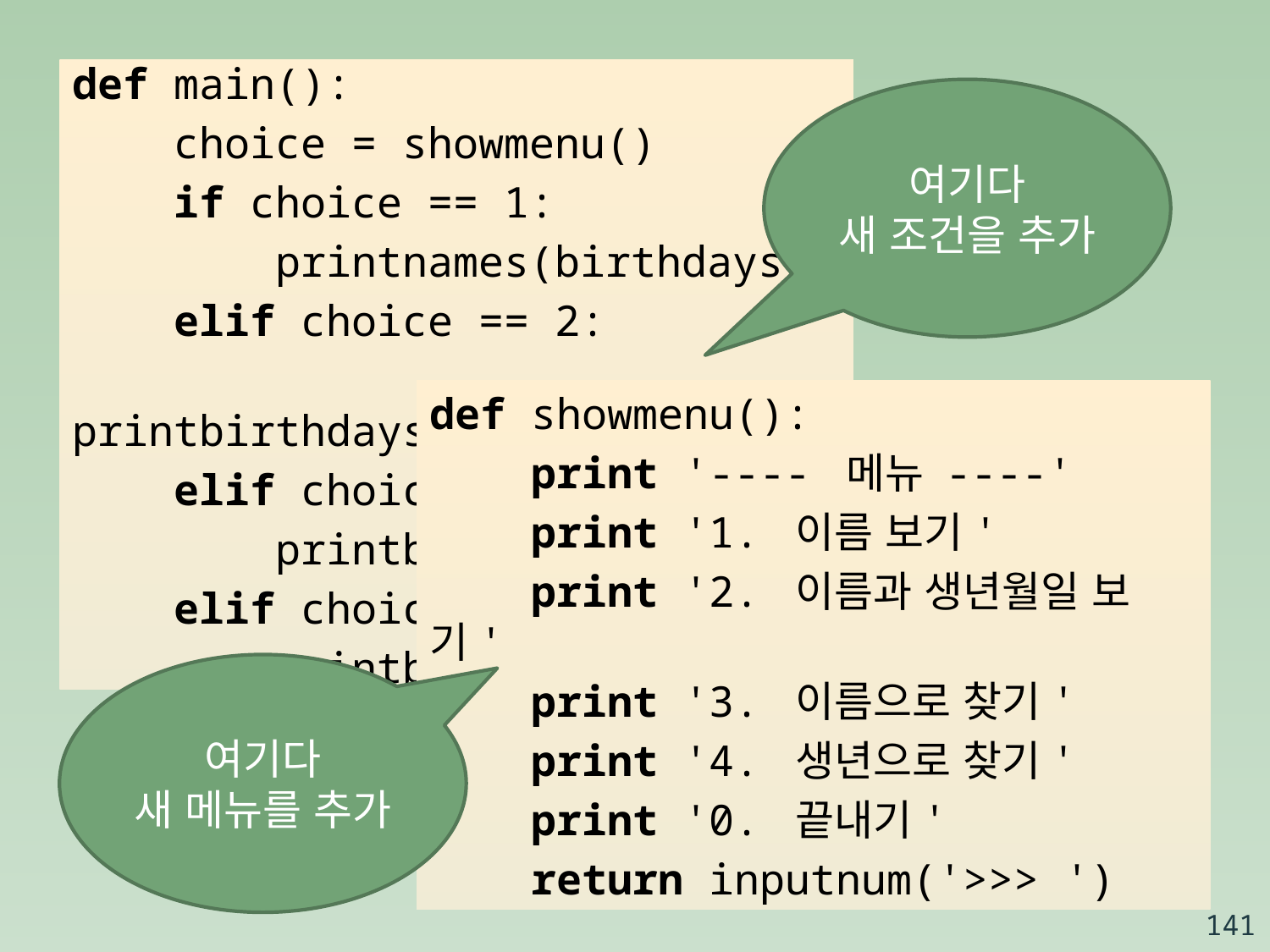

def main():
    choice = showmenu()
    if choice == 1:
        printnames(birthdays)
    elif choice == 2:
        printbirthdays(birthdays)
    elif choice == 3:
        printbyname(birthdays)
    elif choice == 4:
        printbyyear(birthdays)
여기다
새 조건을 추가
def showmenu():
    print '---- 메뉴 ----'
    print '1. 이름 보기'
    print '2. 이름과 생년월일 보기'
    print '3. 이름으로 찾기'
    print '4. 생년으로 찾기'
    print '0. 끝내기'
    return inputnum('>>> ')
여기다
새 메뉴를 추가
141